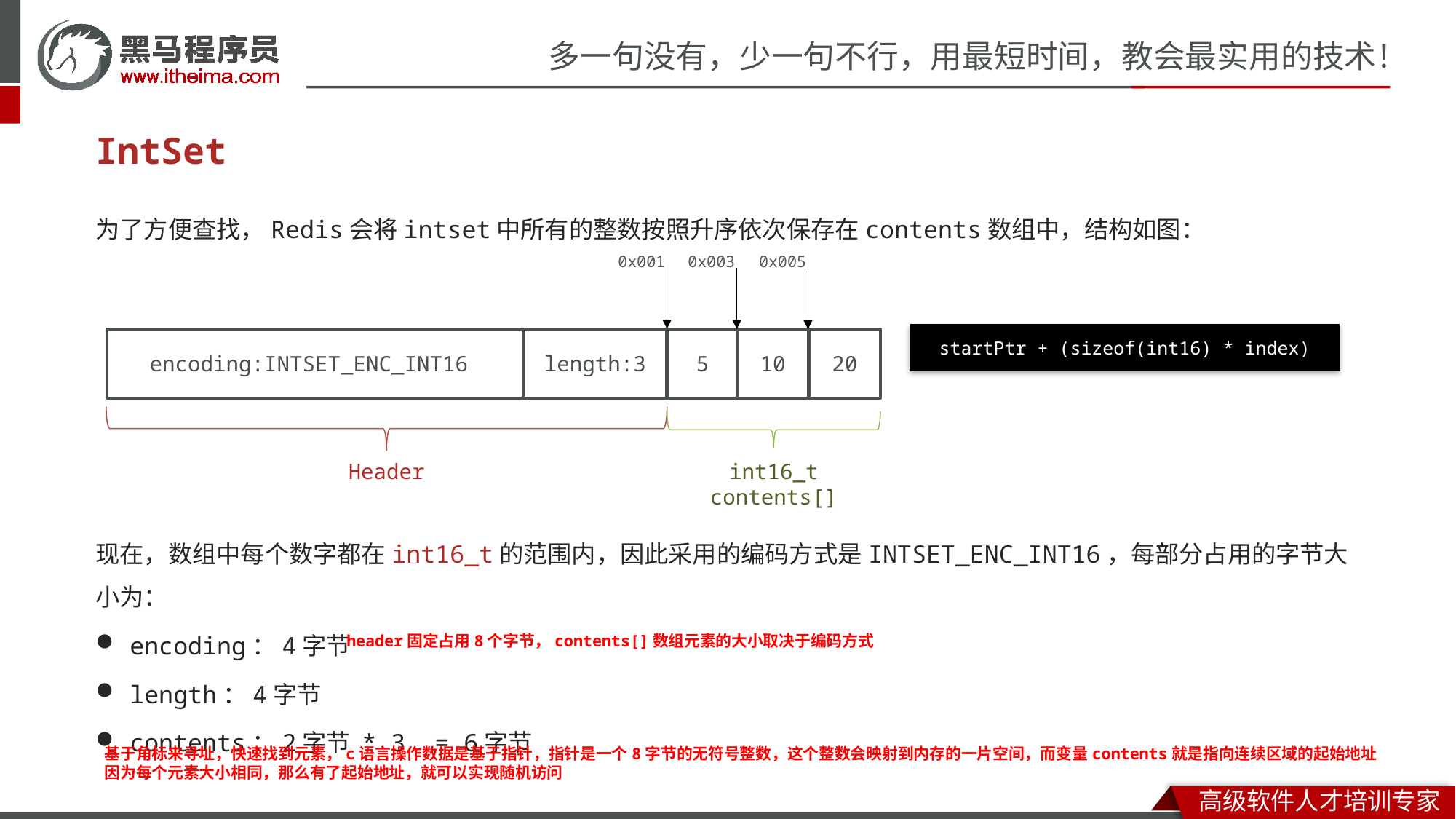

# IntSet

为了方便查找，Redis会将intset中所有的整数按照升序依次保存在contents数组中，结构如图：

现在，数组中每个数字都在int16_t的范围内，因此采用的编码方式是INTSET_ENC_INT16，每部分占用的字节大小为：
encoding：4字节
length：4字节
contents：2字节 * 3  = 6字节
0x001
0x003
0x005

startPtr + (sizeof(int16) * index)
encoding:INTSET_ENC_INT16
length:3
5
10
20
Header
int16_t contents[]
header固定占用8个字节，contents[]数组元素的大小取决于编码方式
基于角标来寻址，快速找到元素，c语言操作数据是基于指针，指针是一个8字节的无符号整数，这个整数会映射到内存的一片空间，而变量contents就是指向连续区域的起始地址
因为每个元素大小相同，那么有了起始地址，就可以实现随机访问